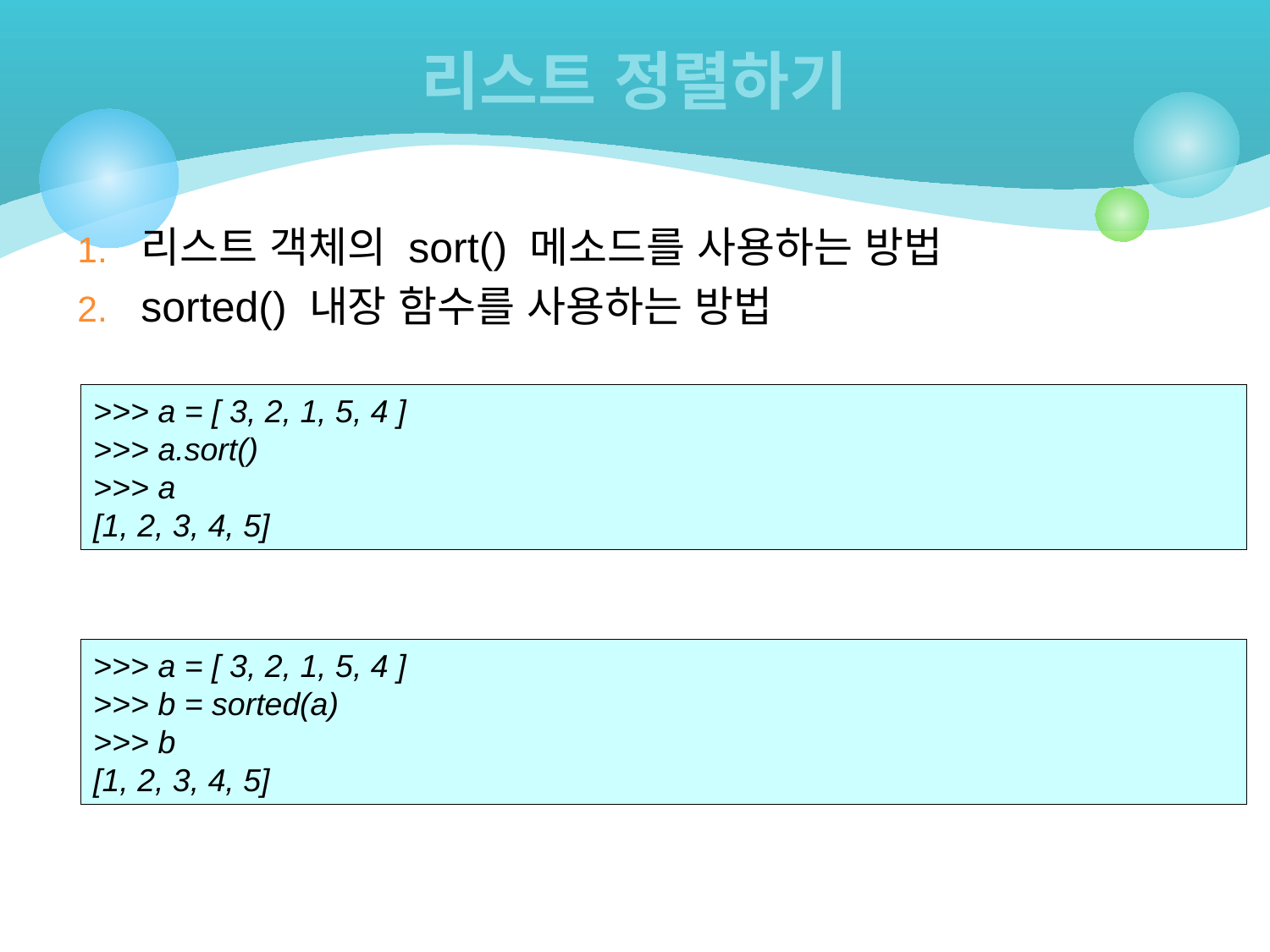

# 리스트 정렬하기
리스트 객체의 sort() 메소드를 사용하는 방법
sorted() 내장 함수를 사용하는 방법

>>> a = [ 3, 2, 1, 5, 4 ]
>>> a.sort()
>>> a
[1, 2, 3, 4, 5]
>>> a = [ 3, 2, 1, 5, 4 ]
>>> b = sorted(a)
>>> b
[1, 2, 3, 4, 5]